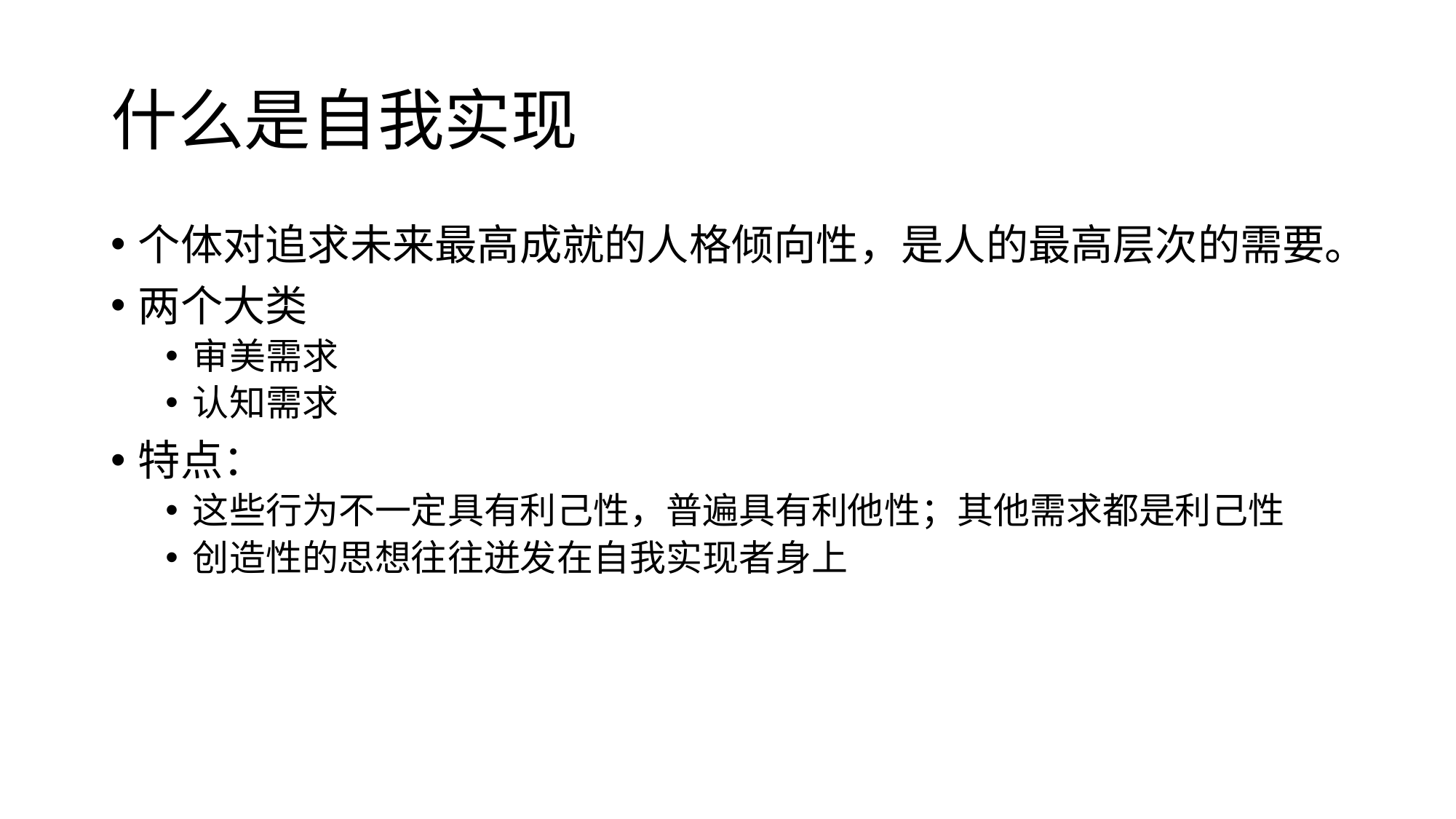

# 什么是自我实现
个体对追求未来最高成就的人格倾向性，是人的最高层次的需要。
两个大类
审美需求
认知需求
特点：
这些行为不一定具有利己性，普遍具有利他性；其他需求都是利己性
创造性的思想往往迸发在自我实现者身上